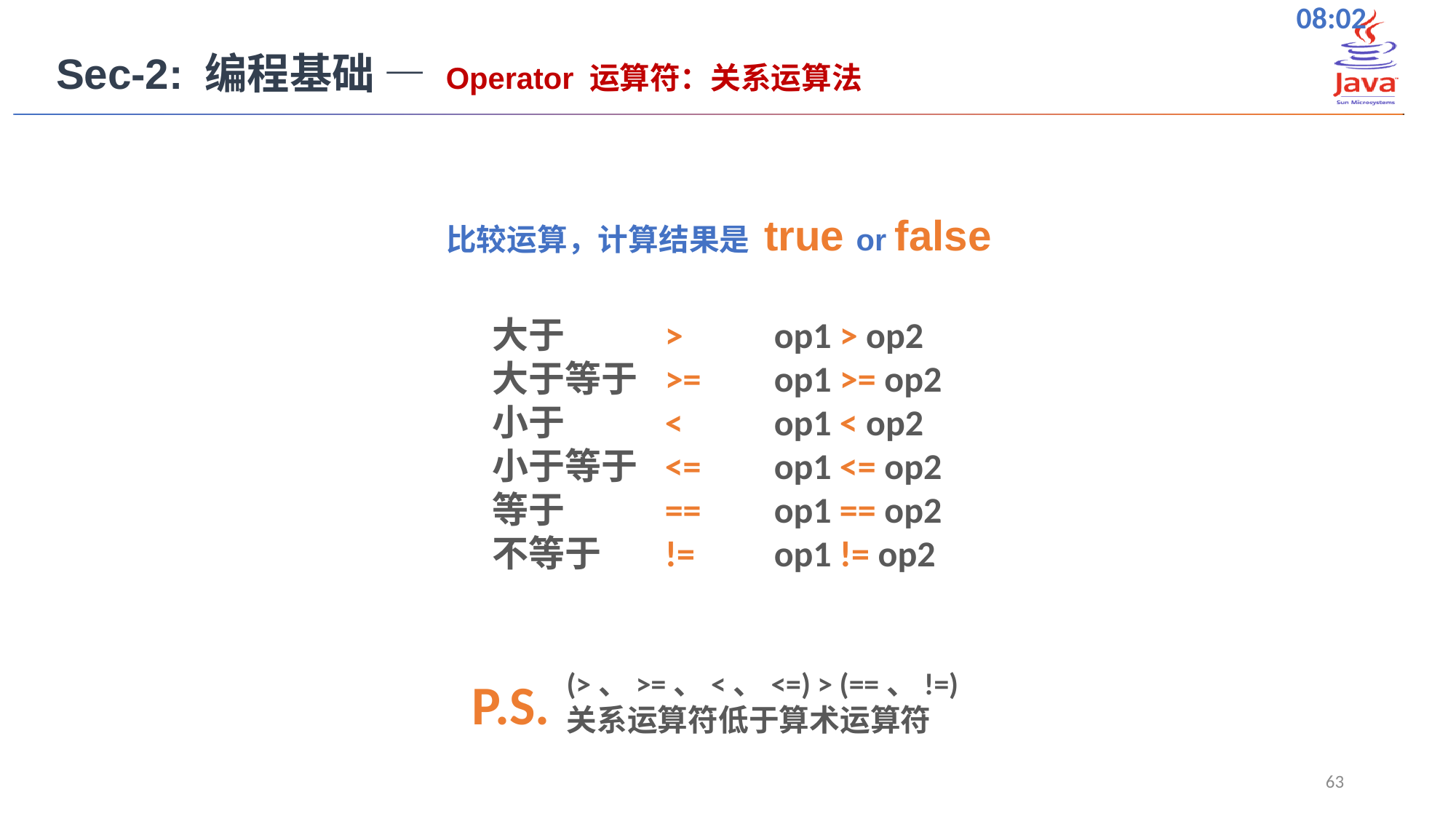

Sec-2: 编程基础 — Operator 运算符：关系运算法
比较运算，计算结果是 true or false
大于	>	op1 > op2
大于等于	>=	op1 >= op2
小于	<	op1 < op2
小于等于	<=	op1 <= op2
等于	==	op1 == op2
不等于	!=	op1 != op2
(>、>=、<、<=) > (==、!=)
关系运算符低于算术运算符
P.S.
63